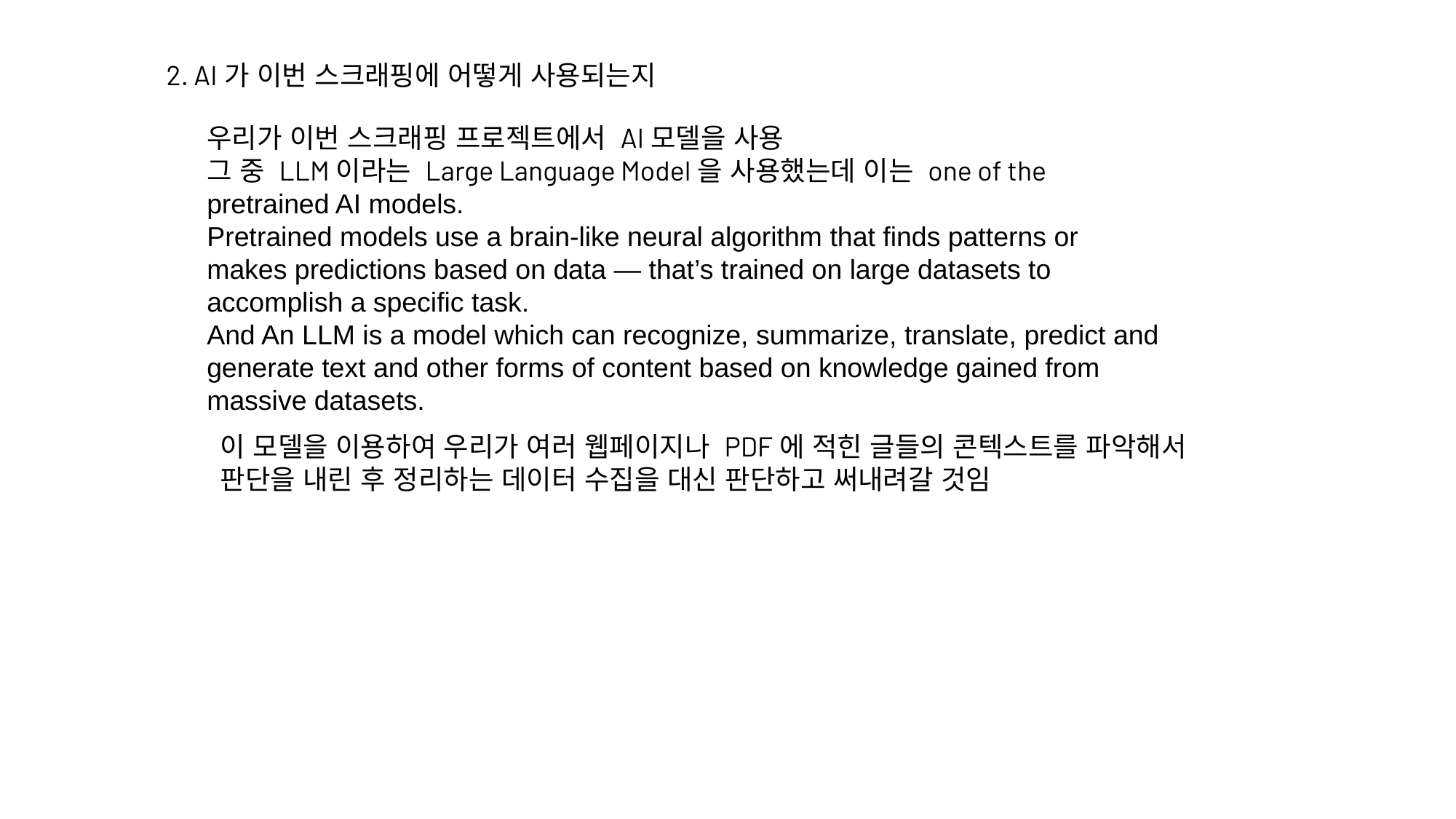

2. AI가 이번 스크래핑에 어떻게 사용되는지
우리가 이번 스크래핑 프로젝트에서 AI모델을 사용
그 중 LLM이라는 Large Language Model을 사용했는데 이는 one of the pretrained AI models.
Pretrained models use a brain-like neural algorithm that finds patterns or makes predictions based on data — that’s trained on large datasets to accomplish a specific task.
And An LLM is a model which can recognize, summarize, translate, predict and generate text and other forms of content based on knowledge gained from massive datasets.
이 모델을 이용하여 우리가 여러 웹페이지나 PDF에 적힌 글들의 콘텍스트를 파악해서 판단을 내린 후 정리하는 데이터 수집을 대신 판단하고 써내려갈 것임